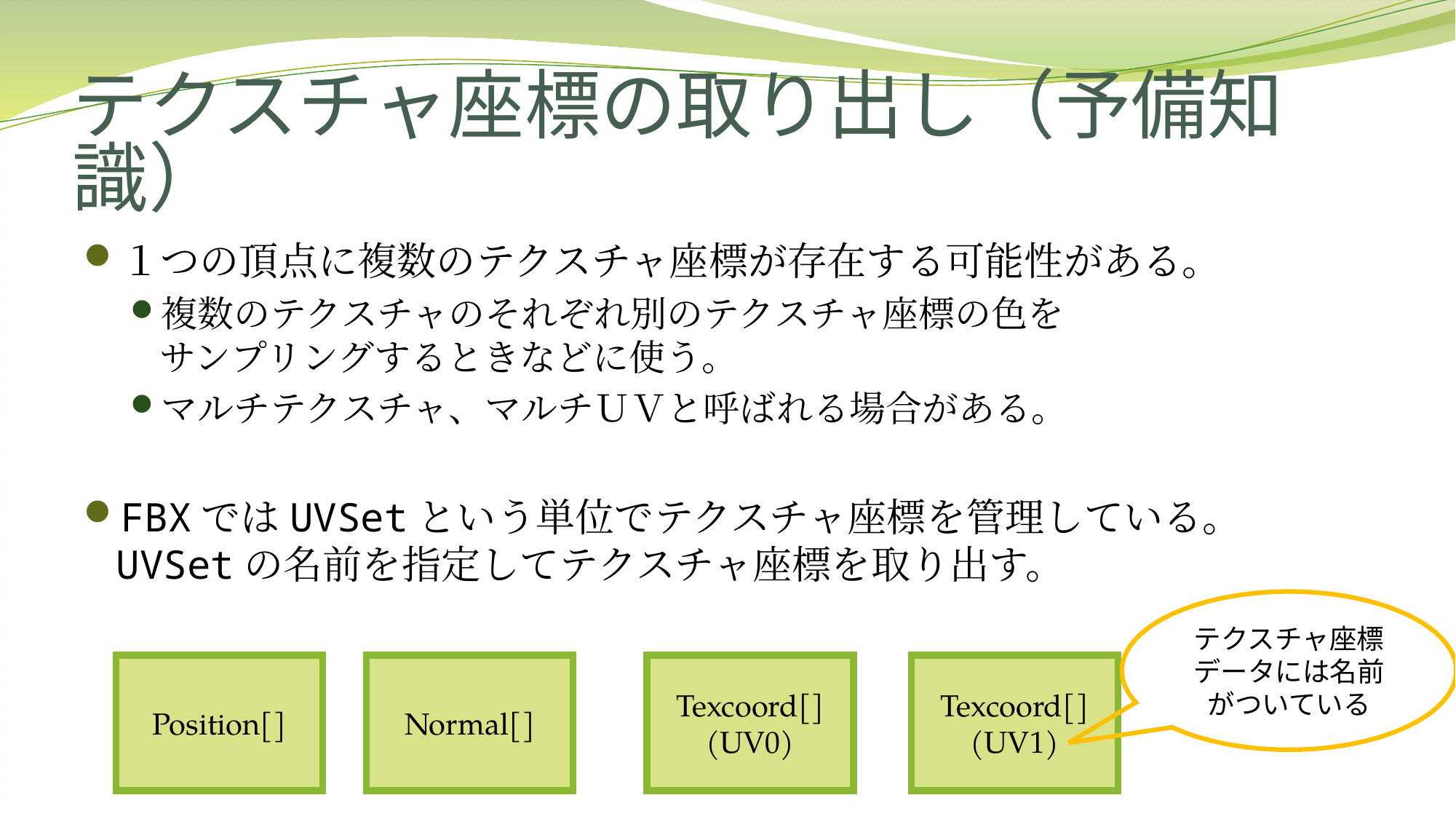

# テクスチャ座標の取り出し（予備知識）
１つの頂点に複数のテクスチャ座標が存在する可能性がある。
複数のテクスチャのそれぞれ別のテクスチャ座標の色を
サンプリングするときなどに使う。
マルチテクスチャ、マルチＵＶと呼ばれる場合がある。

FBXではUVSetという単位でテクスチャ座標を管理している。
UVSetの名前を指定してテクスチャ座標を取り出す。

テクスチャ座標データには名前がついている
Texcoord[]
(UV0)
Texcoord[]
(UV1)
Position[]
Normal[]